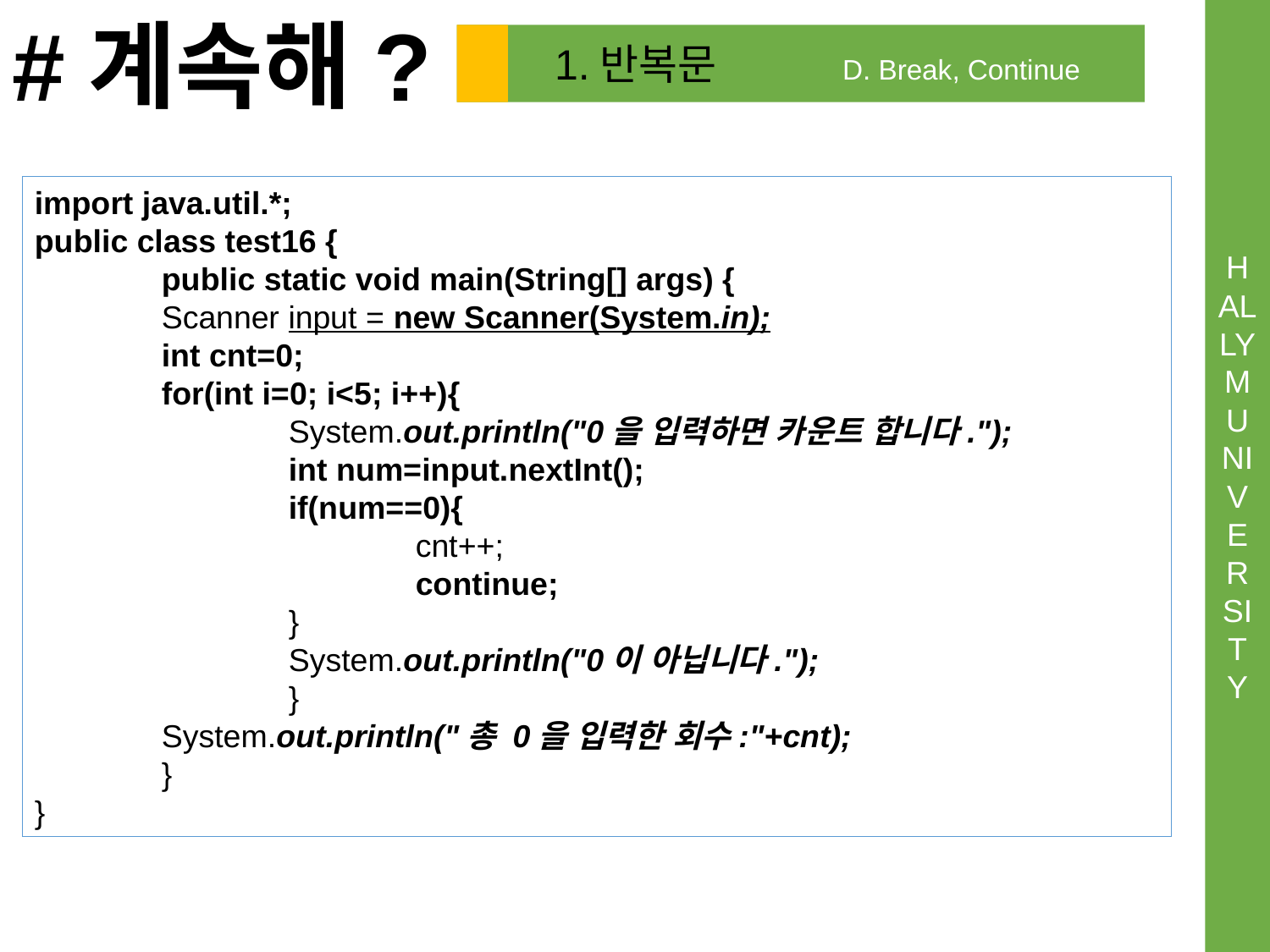

#계속해?
1.반복문	  D. Break, Continue
import java.util.*;
public class test16 {
	public static void main(String[] args) {
	Scanner input = new Scanner(System.in);
	int cnt=0;
	for(int i=0; i<5; i++){
		System.out.println("0을 입력하면 카운트 합니다.");
		int num=input.nextInt();
		if(num==0){
			cnt++;
			continue;
		}
		System.out.println("0이 아닙니다.");
		}
	System.out.println("총 0을 입력한 회수:"+cnt);
	}
}